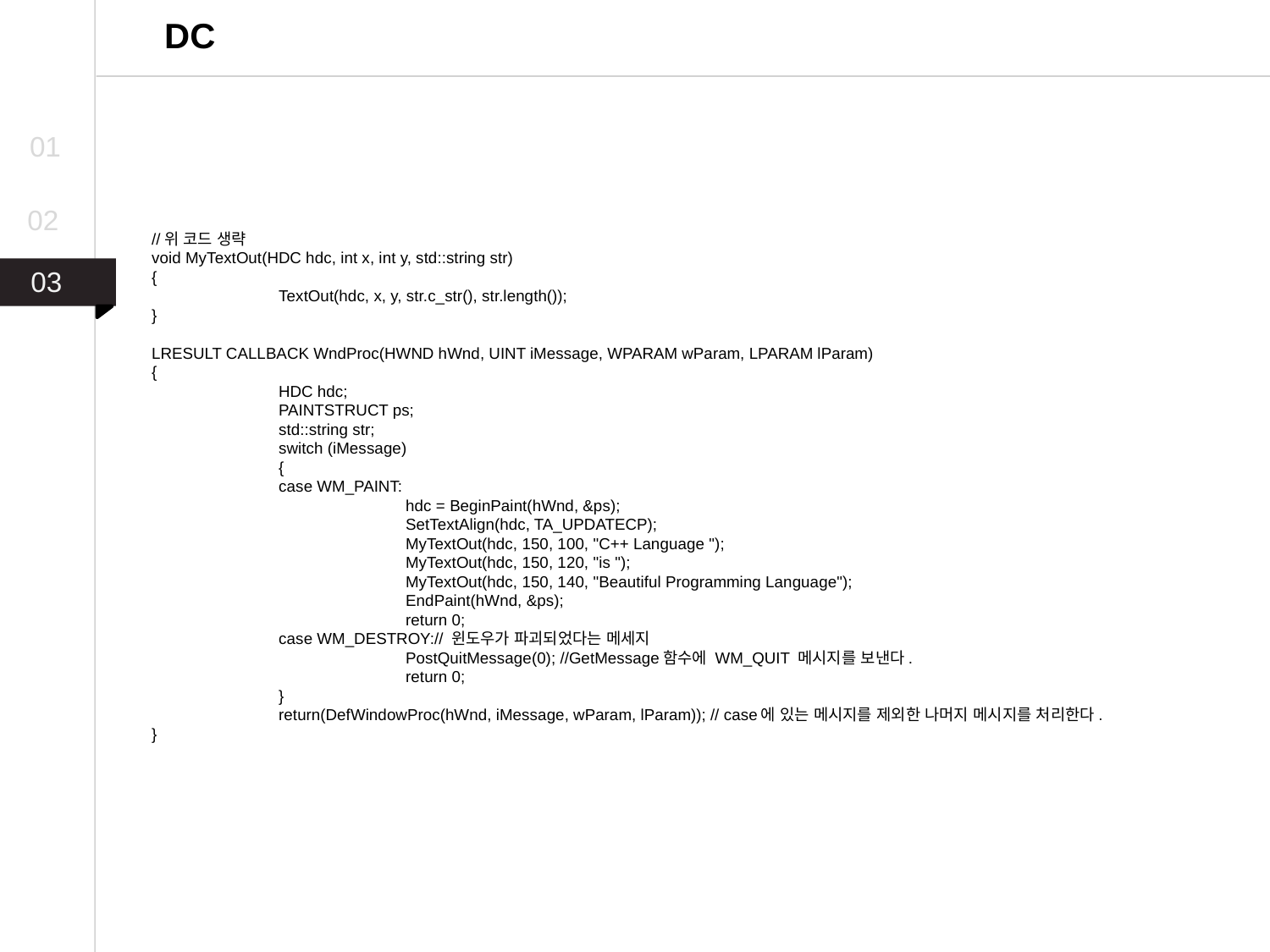

DC
01
02
//위 코드 생략
void MyTextOut(HDC hdc, int x, int y, std::string str)
{
	TextOut(hdc, x, y, str.c_str(), str.length());
}

LRESULT CALLBACK WndProc(HWND hWnd, UINT iMessage, WPARAM wParam, LPARAM lParam)
{
	HDC hdc;
	PAINTSTRUCT ps;
	std::string str;
	switch (iMessage)
	{
	case WM_PAINT:
		hdc = BeginPaint(hWnd, &ps);
		SetTextAlign(hdc, TA_UPDATECP);
		MyTextOut(hdc, 150, 100, "C++ Language ");
		MyTextOut(hdc, 150, 120, "is ");
		MyTextOut(hdc, 150, 140, "Beautiful Programming Language");
		EndPaint(hWnd, &ps);
		return 0;
	case WM_DESTROY:// 윈도우가 파괴되었다는 메세지
		PostQuitMessage(0); //GetMessage함수에 WM_QUIT 메시지를 보낸다.
		return 0;
	}
	return(DefWindowProc(hWnd, iMessage, wParam, lParam)); // case에 있는 메시지를 제외한 나머지 메시지를 처리한다.
}
03

03
02